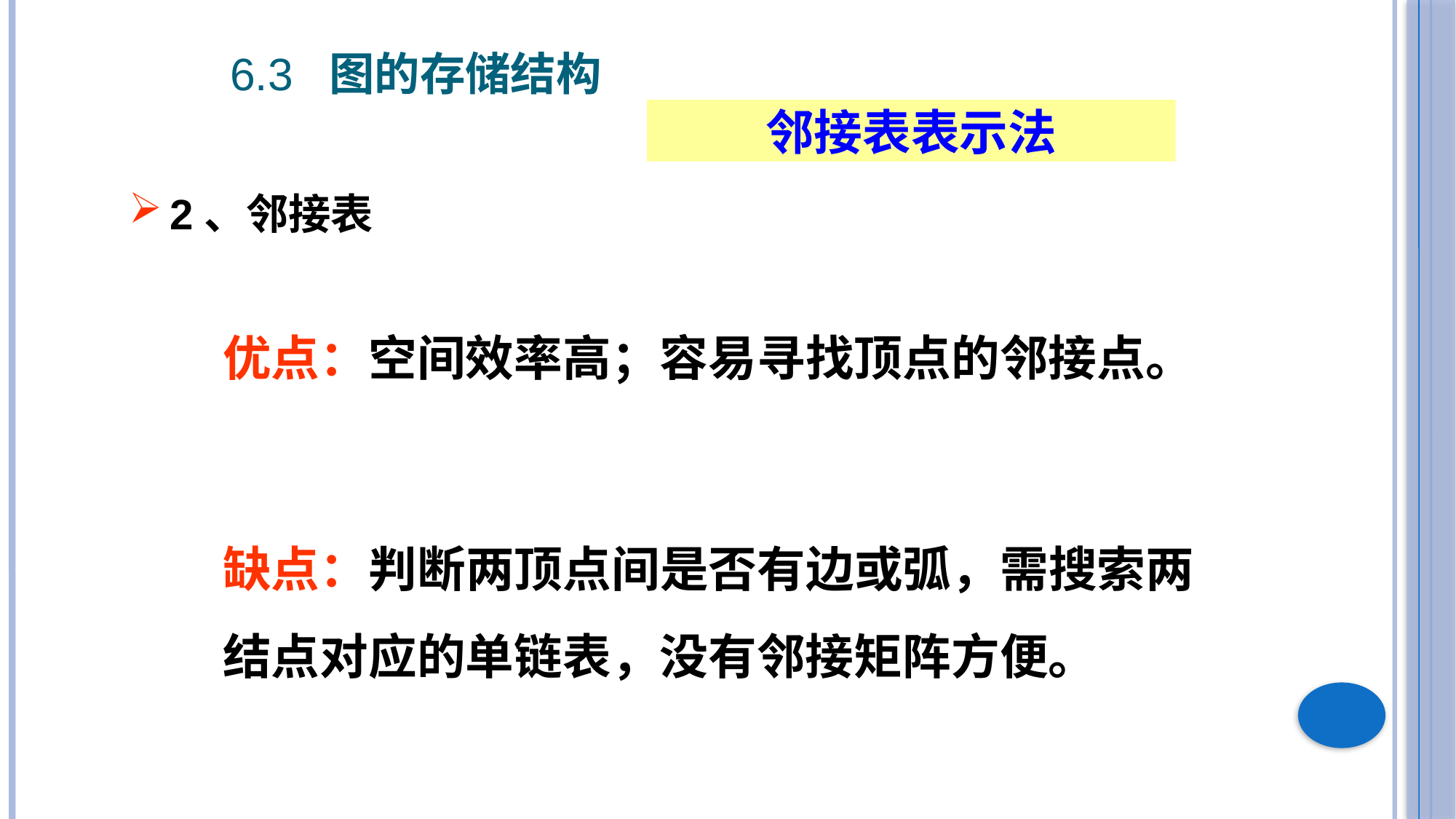

6.3  图的存储结构
邻接表表示法
2、邻接表

优点：空间效率高；容易寻找顶点的邻接点。
缺点：判断两顶点间是否有边或弧，需搜索两结点对应的单链表，没有邻接矩阵方便。